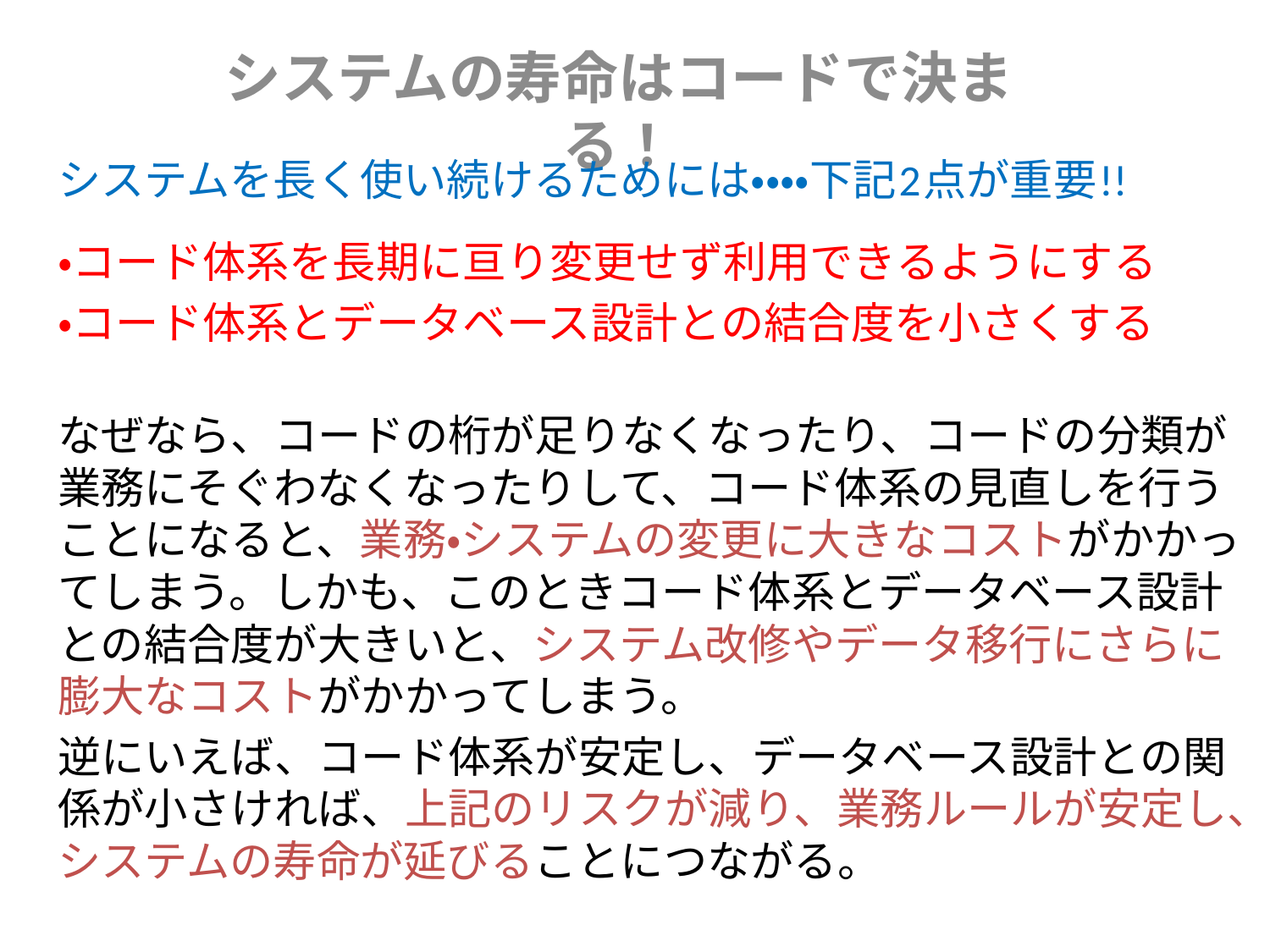

システムの寿命はコードで決まる！
システムを長く使い続けるためには・・・・下記2点が重要!!

・コード体系を長期に亘り変更せず利用できるようにする
・コード体系とデータベース設計との結合度を小さくする

なぜなら、コードの桁が足りなくなったり、コードの分類が業務にそぐわなくなったりして、コード体系の見直しを行うことになると、業務・システムの変更に大きなコストがかかってしまう。しかも、このときコード体系とデータベース設計との結合度が大きいと、システム改修やデータ移行にさらに膨大なコストがかかってしまう。
逆にいえば、コード体系が安定し、データベース設計との関係が小さければ、上記のリスクが減り、業務ルールが安定し、システムの寿命が延びることにつながる。